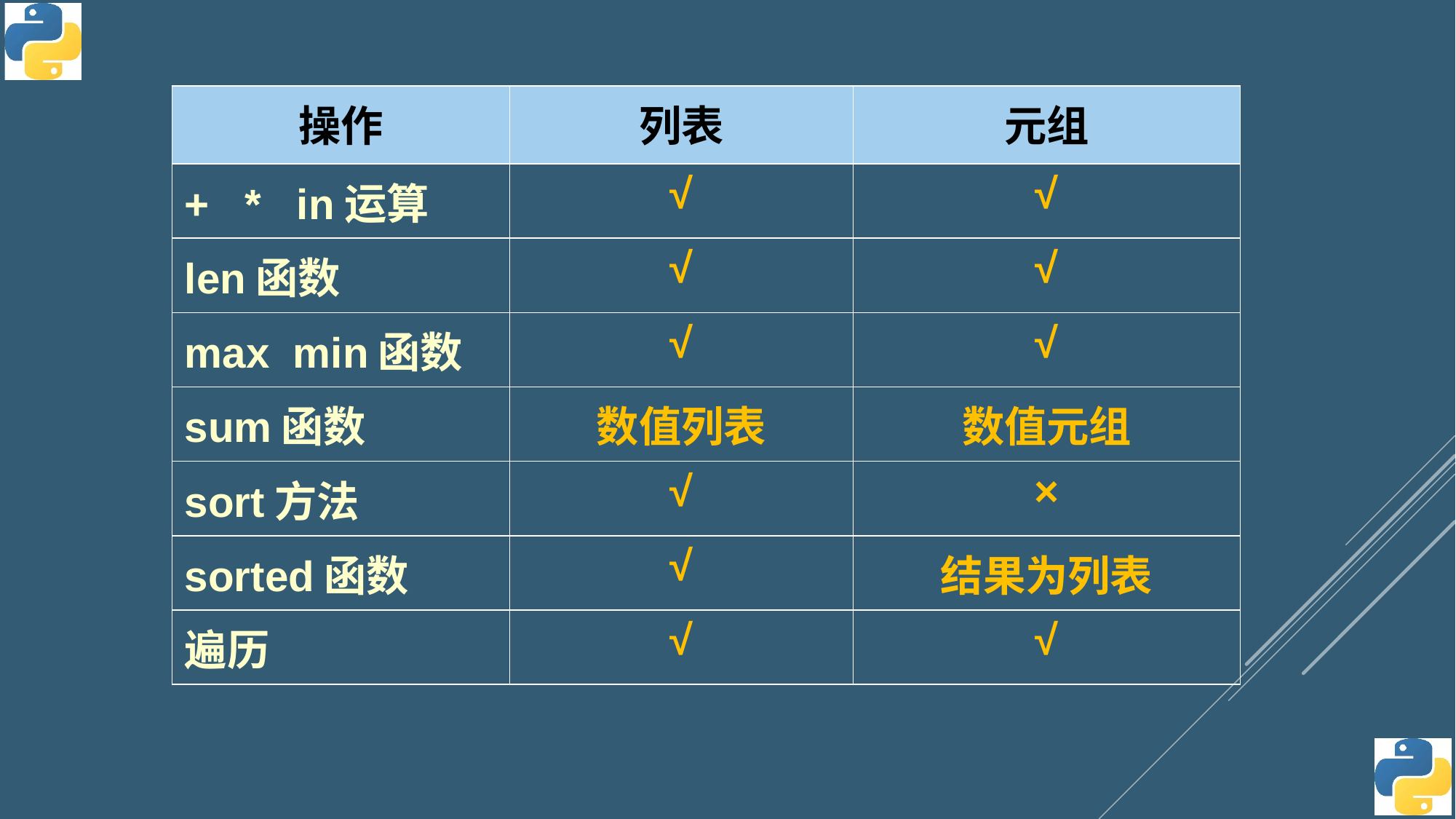

| 操作 | 列表 | 元组 |
| --- | --- | --- |
| + \* in运算 | √ | √ |
| len函数 | √ | √ |
| max min函数 | √ | √ |
| sum函数 | 数值列表 | 数值元组 |
| sort方法 | √ | × |
| sorted函数 | √ | 结果为列表 |
| 遍历 | √ | √ |